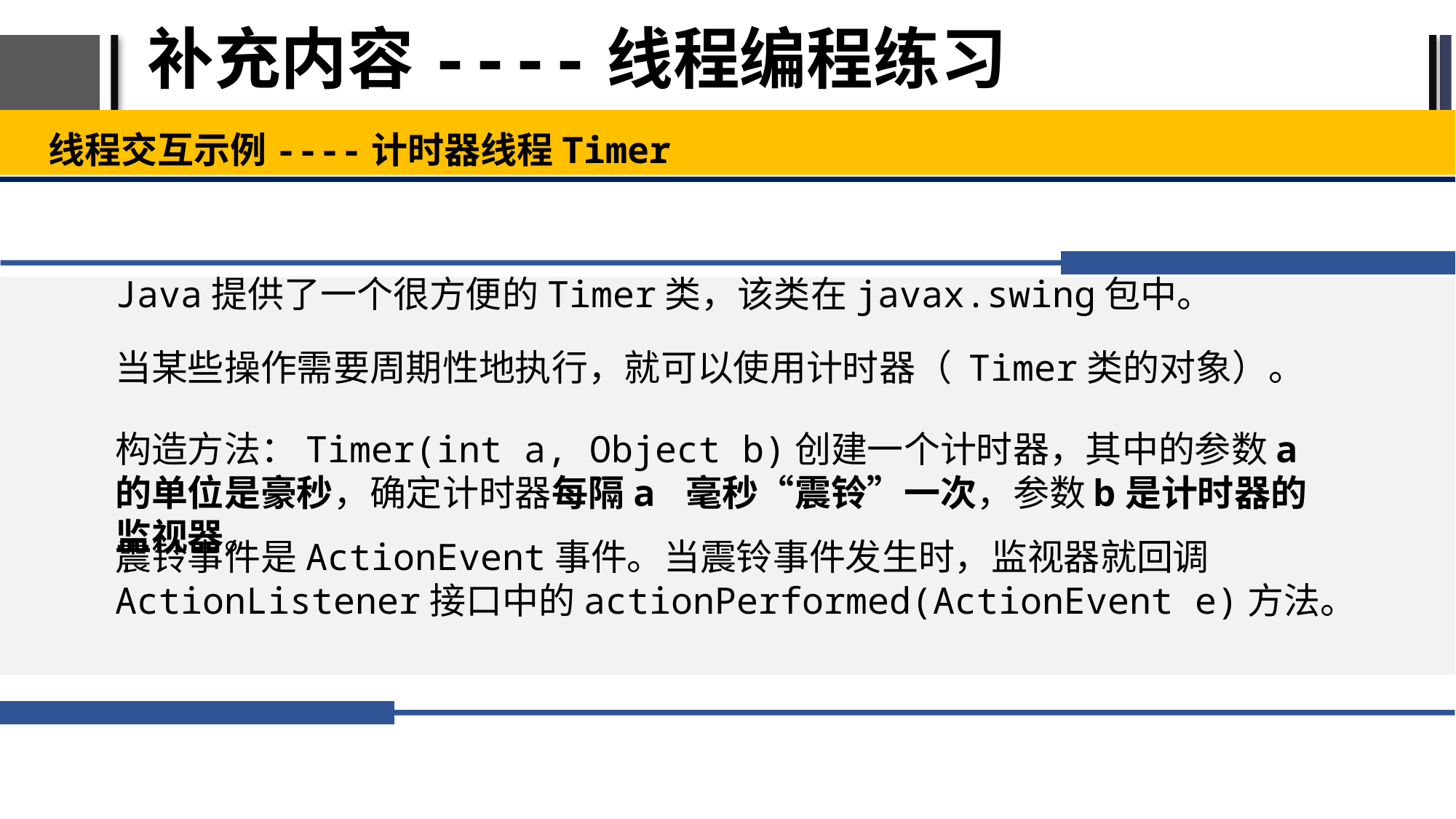

# 补充内容----线程编程练习

线程交互示例----计时器线程Timer

Java提供了一个很方便的Timer类，该类在javax.swing包中。

当某些操作需要周期性地执行，就可以使用计时器（ Timer类的对象）。
构造方法：Timer(int a, Object b)创建一个计时器，其中的参数a的单位是豪秒，确定计时器每隔a 毫秒“震铃”一次，参数b是计时器的监视器。
震铃事件是ActionEvent事件。当震铃事件发生时，监视器就回调ActionListener接口中的actionPerformed(ActionEvent e)方法。